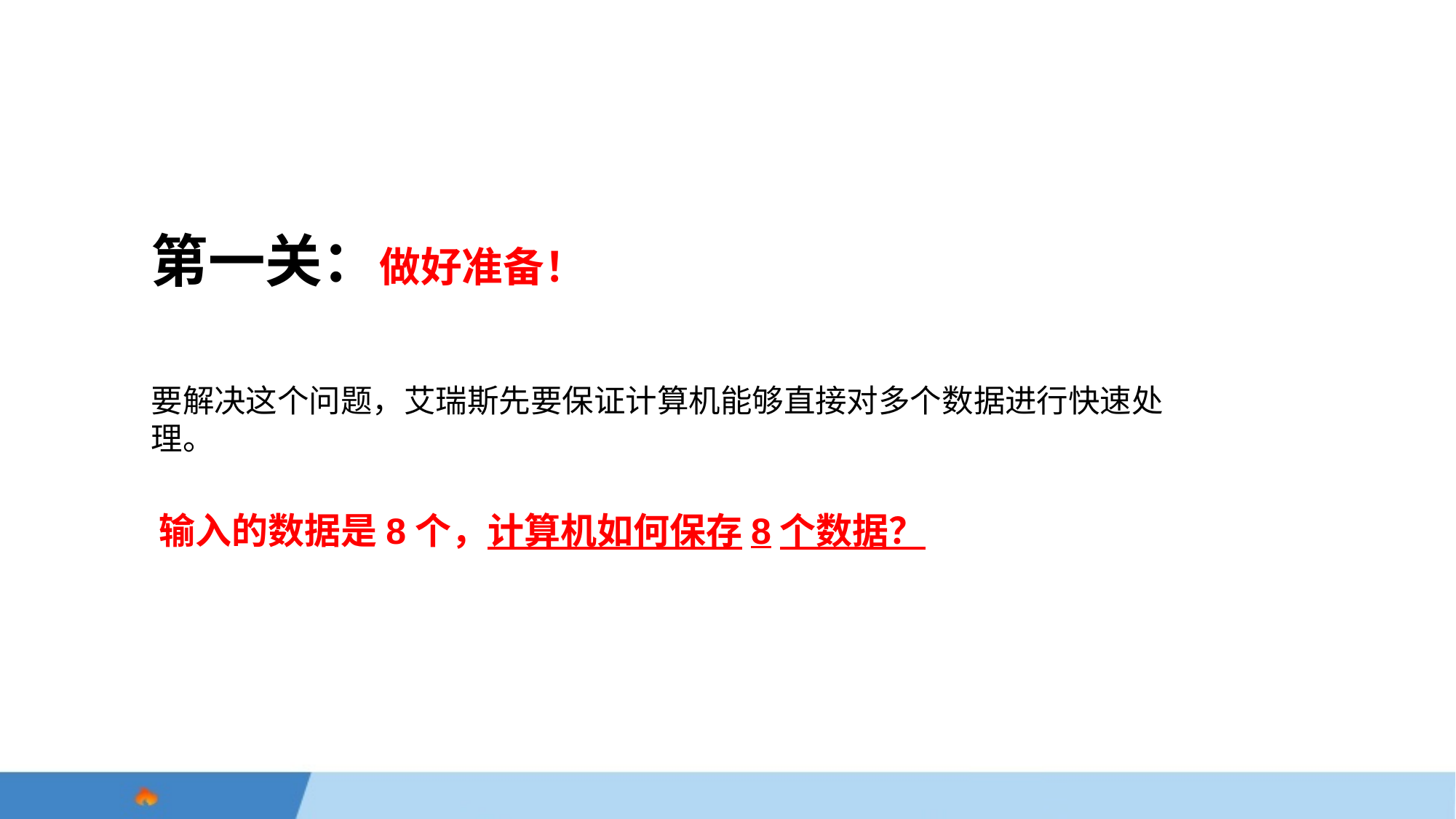

第一关：做好准备！

要解决这个问题，艾瑞斯先要保证计算机能够直接对多个数据进行快速处理。

# 输入的数据是8个，计算机如何保存8个数据？